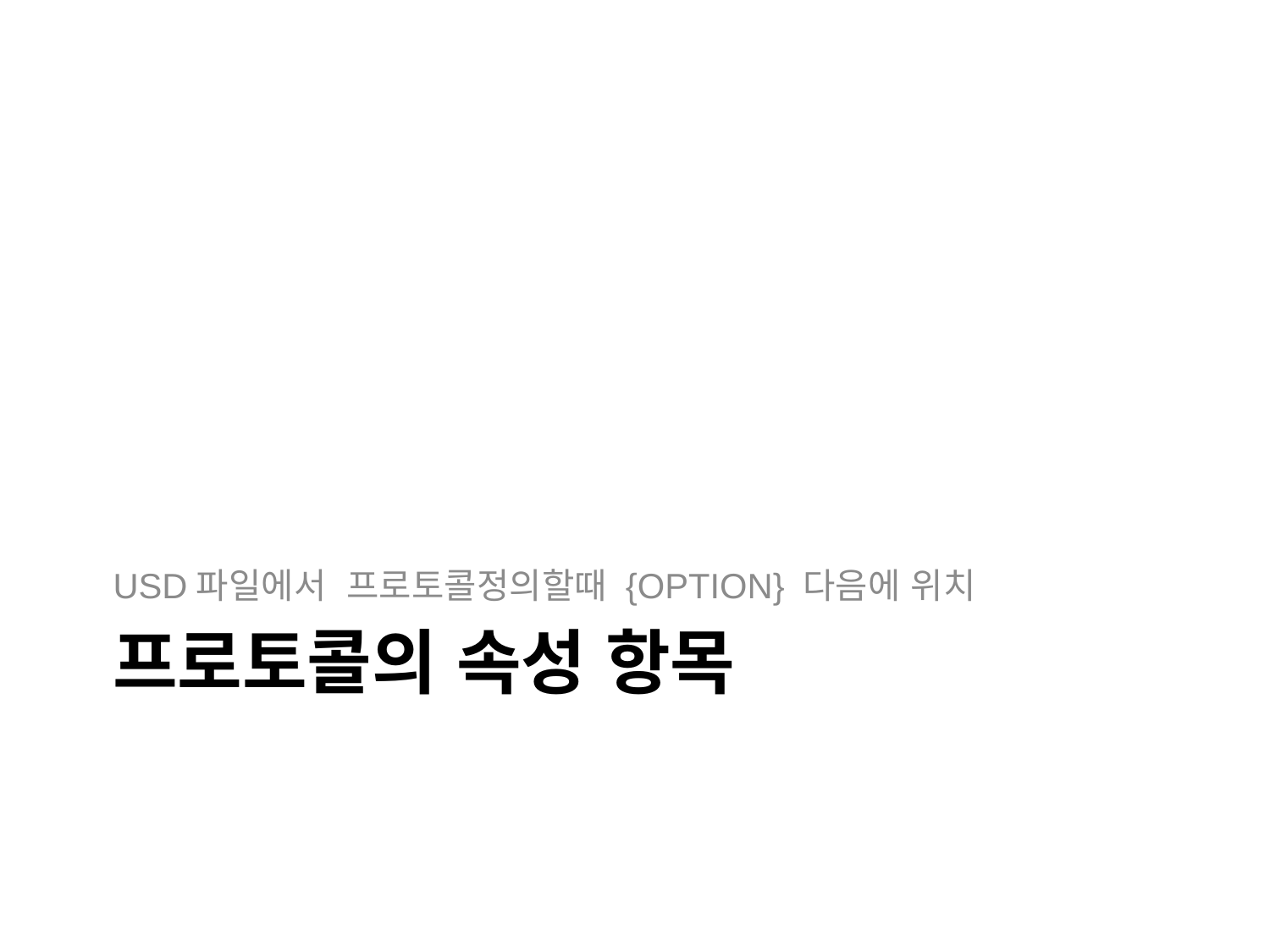

USD파일에서  프로토콜정의할때 {OPTION} 다음에 위치
# 프로토콜의 속성 항목